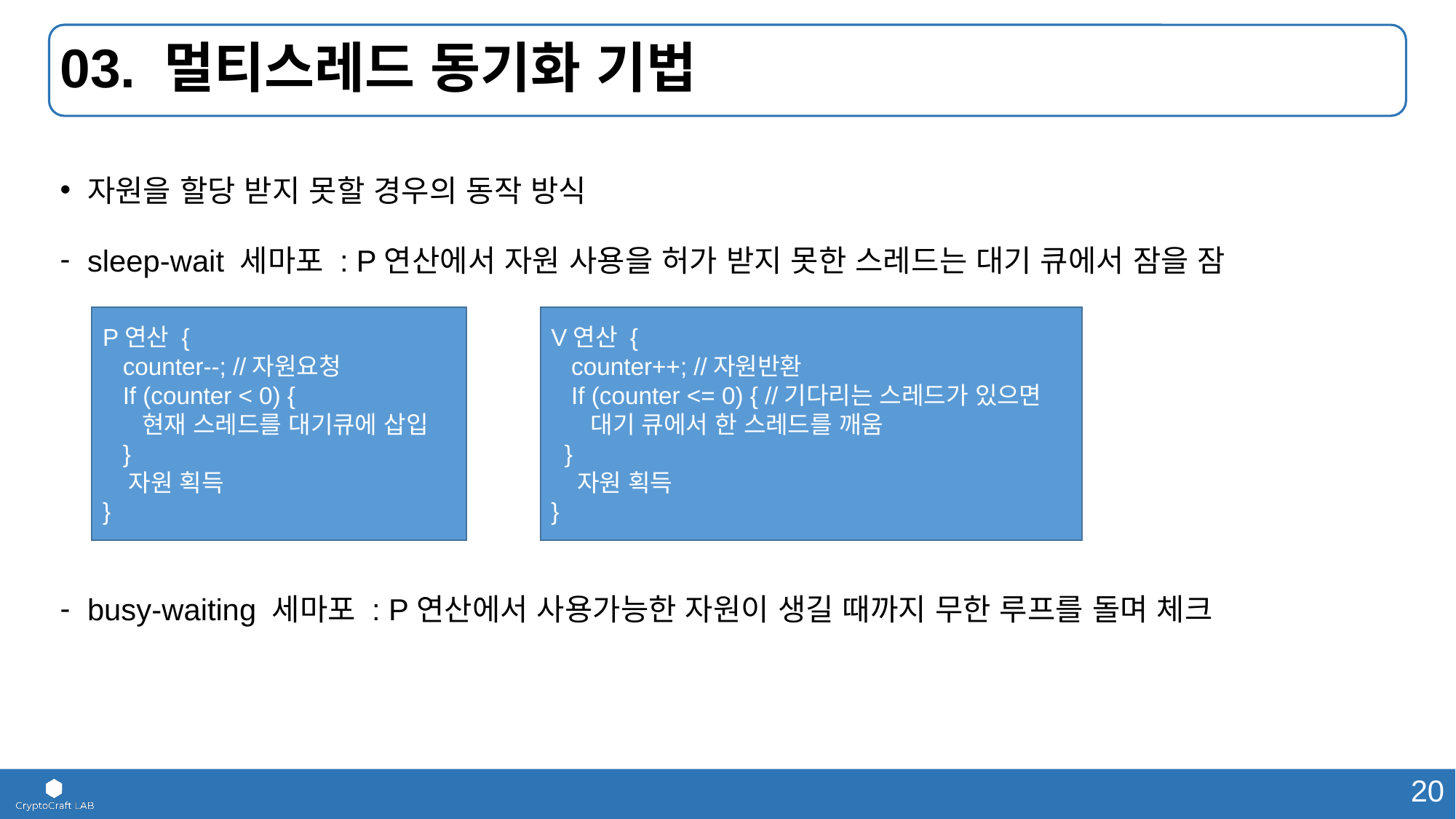

# 03. 멀티스레드 동기화 기법
자원을 할당 받지 못할 경우의 동작 방식
sleep-wait 세마포 : P연산에서 자원 사용을 허가 받지 못한 스레드는 대기 큐에서 잠을 잠

busy-waiting 세마포 : P연산에서 사용가능한 자원이 생길 때까지 무한 루프를 돌며 체크
P연산 {
   counter--; //자원요청
   If (counter < 0) {
     현재 스레드를 대기큐에 삽입
   }
   자원 획득
}
V연산 {
   counter++; //자원반환
   If (counter <= 0) { //기다리는 스레드가 있으면
     대기 큐에서 한 스레드를 깨움
  }
   자원 획득
}